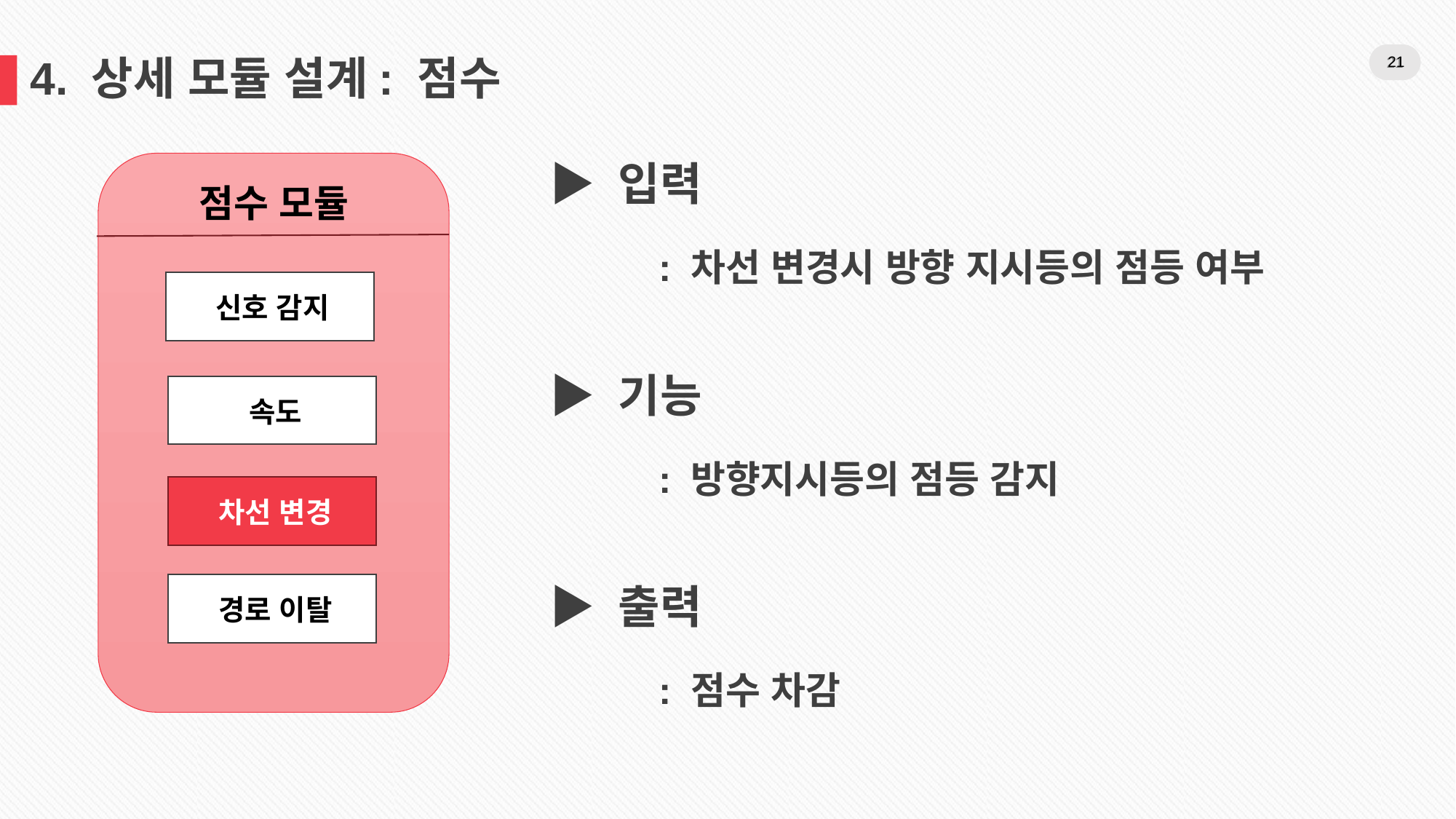

21
21
4. 상세 모듈 설계: 점수
▶ 입력
	: 차선 변경시 방향 지시등의 점등 여부

▶ 기능
	: 방향지시등의 점등 감지

▶ 출력
	: 점수 차감

점수 모듈

신호 감지

속도

차선 변경

경로 이탈